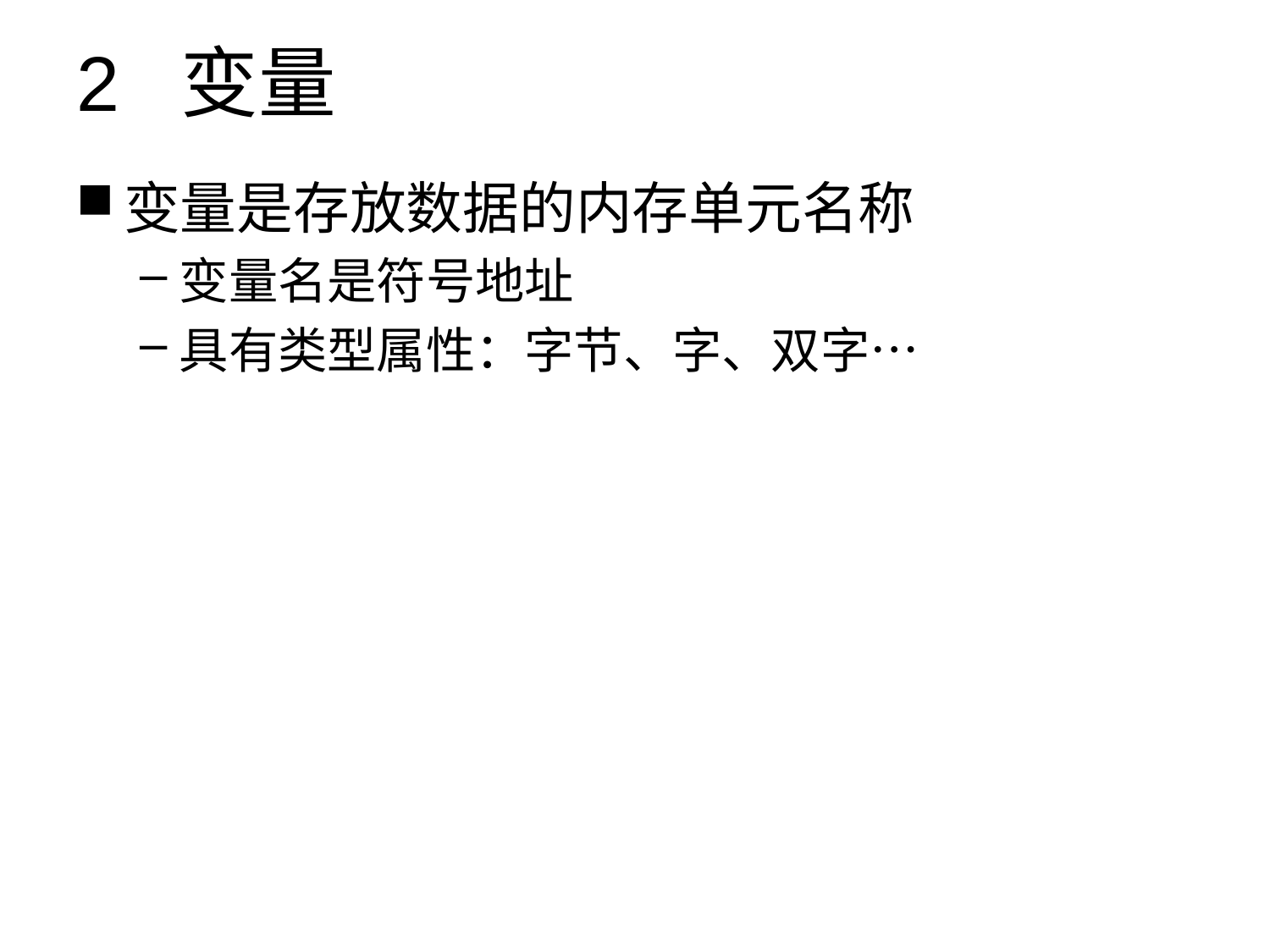

# 2  变量
变量是存放数据的内存单元名称
变量名是符号地址
具有类型属性：字节、字、双字…